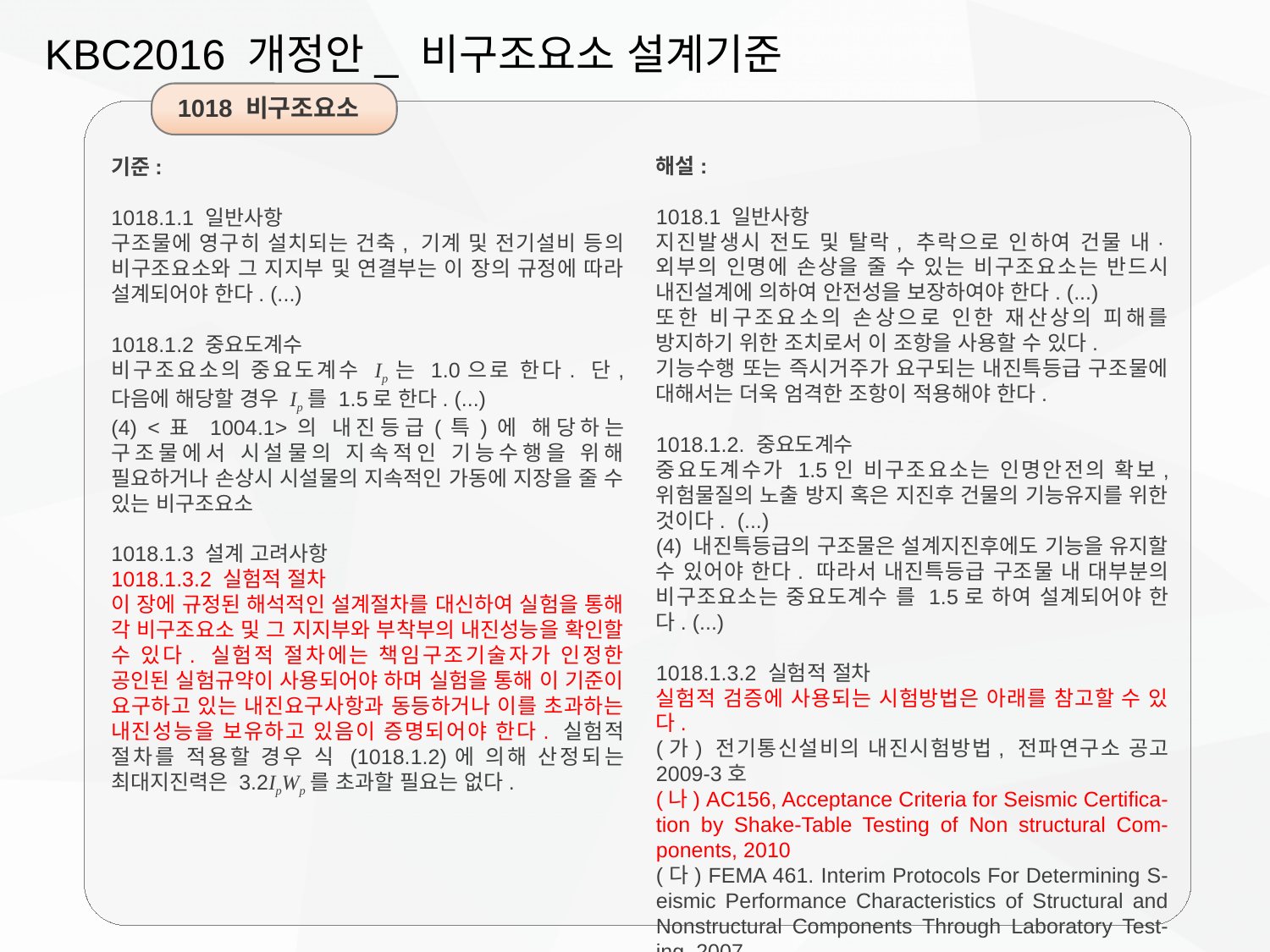

# KBC2016 개정안_ 비구조요소 설계기준

1018 비구조요소

해설:

1018.1 일반사항
지진발생시 전도 및 탈락, 추락으로 인하여 건물 내·외부의 인명에 손상을 줄 수 있는 비구조요소는 반드시 내진설계에 의하여 안전성을 보장하여야 한다. (...)
또한 비구조요소의 손상으로 인한 재산상의 피해를 방지하기 위한 조치로서 이 조항을 사용할 수 있다.
기능수행 또는 즉시거주가 요구되는 내진특등급 구조물에 대해서는 더욱 엄격한 조항이 적용해야 한다.

1018.1.2. 중요도계수
중요도계수가 1.5인 비구조요소는 인명안전의 확보, 위험물질의 노출 방지 혹은 지진후 건물의 기능유지를 위한 것이다.  (...)
(4) 내진특등급의 구조물은 설계지진후에도 기능을 유지할 수 있어야 한다. 따라서 내진특등급 구조물 내 대부분의 비구조요소는 중요도계수 를 1.5로 하여 설계되어야 한다. (...)

1018.1.3.2 실험적 절차
실험적 검증에 사용되는 시험방법은 아래를 참고할 수 있다.
(가) 전기통신설비의 내진시험방법, 전파연구소 공고 2009-3호
(나) AC156, Acceptance Criteria for Seismic Certifica-tion by Shake-Table Testing of Non structural Com-ponents, 2010
(다) FEMA 461. Interim Protocols For Determining S-eismic Performance Characteristics of Structural and Nonstructural Components Through Laboratory Test-ing, 2007.
기준:

1018.1.1 일반사항
구조물에 영구히 설치되는 건축, 기계 및 전기설비 등의 비구조요소와 그 지지부 및 연결부는 이 장의 규정에 따라 설계되어야 한다. (...)

1018.1.2 중요도계수
비구조요소의 중요도계수 Ip는 1.0으로 한다. 단, 다음에 해당할 경우 Ip를 1.5로 한다. (...)
(4) <표 1004.1>의 내진등급(특)에 해당하는 구조물에서 시설물의 지속적인 기능수행을 위해 필요하거나 손상시 시설물의 지속적인 가동에 지장을 줄 수 있는 비구조요소

1018.1.3 설계 고려사항
1018.1.3.2 실험적 절차
이 장에 규정된 해석적인 설계절차를 대신하여 실험을 통해 각 비구조요소 및 그 지지부와 부착부의 내진성능을 확인할 수 있다. 실험적 절차에는 책임구조기술자가 인정한 공인된 실험규약이 사용되어야 하며 실험을 통해 이 기준이 요구하고 있는 내진요구사항과 동등하거나 이를 초과하는 내진성능을 보유하고 있음이 증명되어야 한다. 실험적 절차를 적용할 경우 식 (1018.1.2)에 의해 산정되는 최대지진력은 3.2IpWp를 초과할 필요는 없다.